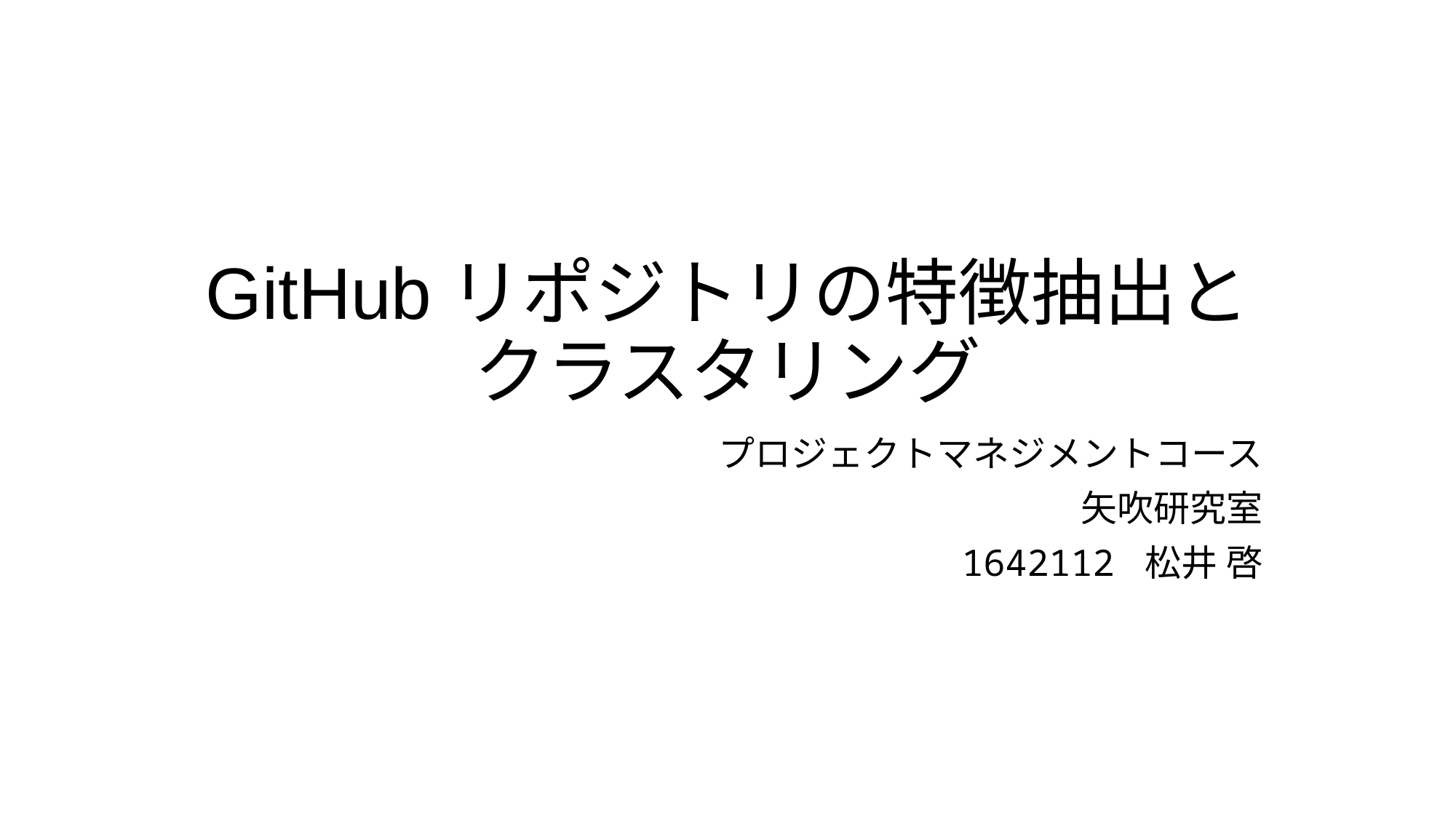

# GitHubリポジトリの特徴抽出とクラスタリング
プロジェクトマネジメントコース
矢吹研究室
 1642112 松井 啓